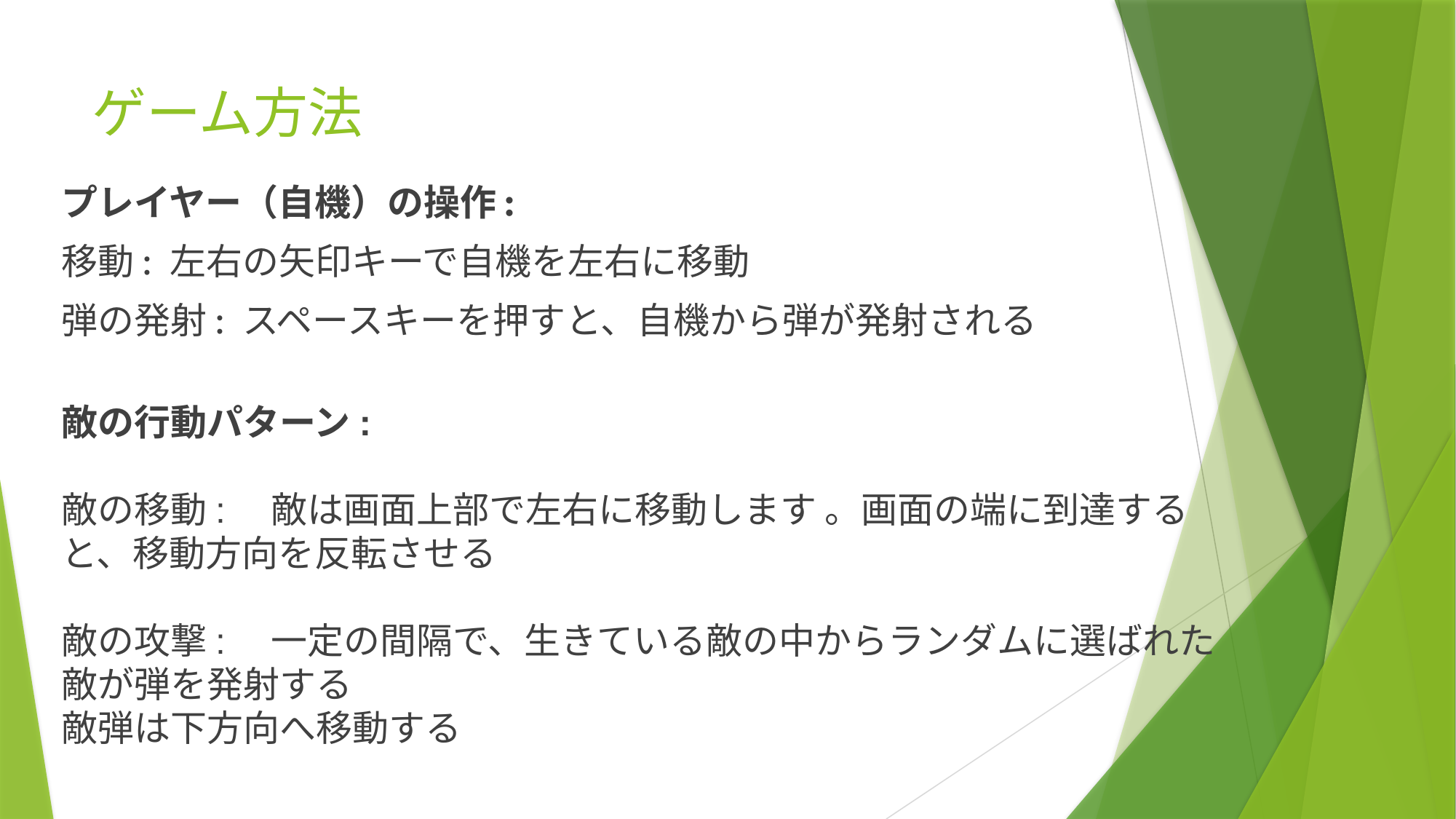

# ゲーム方法

プレイヤー（自機）の操作:
移動: 左右の矢印キーで自機を左右に移動
弾の発射: スペースキーを押すと、自機から弾が発射される

敵の行動パターン:

敵の移動:　敵は画面上部で左右に移動します 。画面の端に到達すると、移動方向を反転させる

敵の攻撃:　一定の間隔で、生きている敵の中からランダムに選ばれた敵が弾を発射する
敵弾は下方向へ移動する